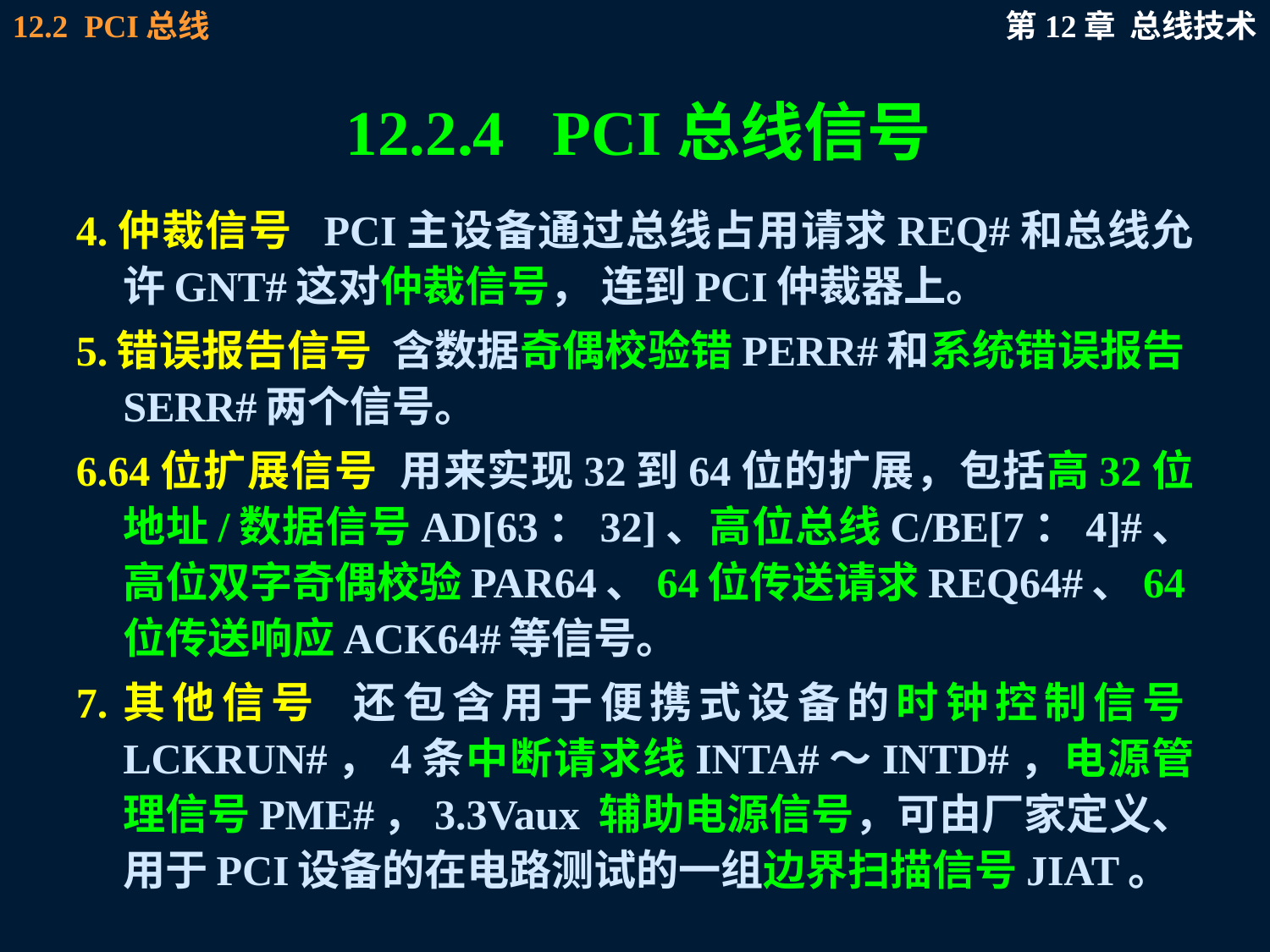

# 12.2.4   PCI总线信号
4.仲裁信号  PCI主设备通过总线占用请求REQ#和总线允许GNT#这对仲裁信号， 连到PCI仲裁器上。
5.错误报告信号  含数据奇偶校验错PERR#和系统错误报告SERR#两个信号。
6.64位扩展信号  用来实现32到64位的扩展，包括高32位地址/数据信号AD[63：32]、高位总线C/BE[7：4]#、高位双字奇偶校验PAR64、64位传送请求REQ64#、64位传送响应ACK64#等信号。
7.其他信号  还包含用于便携式设备的时钟控制信号LCKRUN#，4条中断请求线INTA#～INTD#，电源管理信号PME#，3.3Vaux 辅助电源信号，可由厂家定义、用于PCI设备的在电路测试的一组边界扫描信号JIAT。